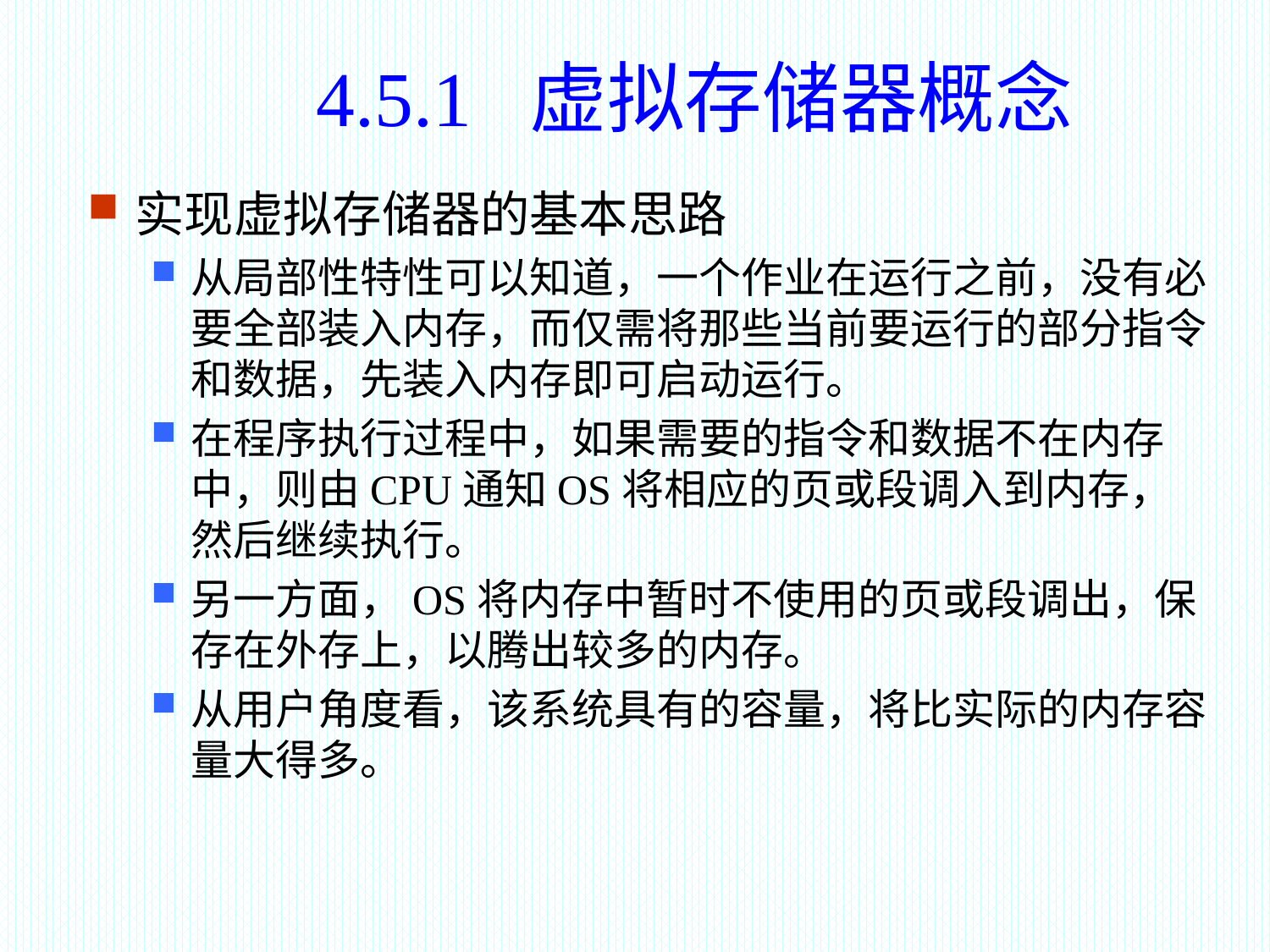

4.5.1  虚拟存储器概念
实现虚拟存储器的基本思路
从局部性特性可以知道，一个作业在运行之前，没有必要全部装入内存，而仅需将那些当前要运行的部分指令和数据，先装入内存即可启动运行。
在程序执行过程中，如果需要的指令和数据不在内存中，则由CPU通知OS将相应的页或段调入到内存，然后继续执行。
另一方面，OS将内存中暂时不使用的页或段调出，保存在外存上，以腾出较多的内存。
从用户角度看，该系统具有的容量，将比实际的内存容量大得多。